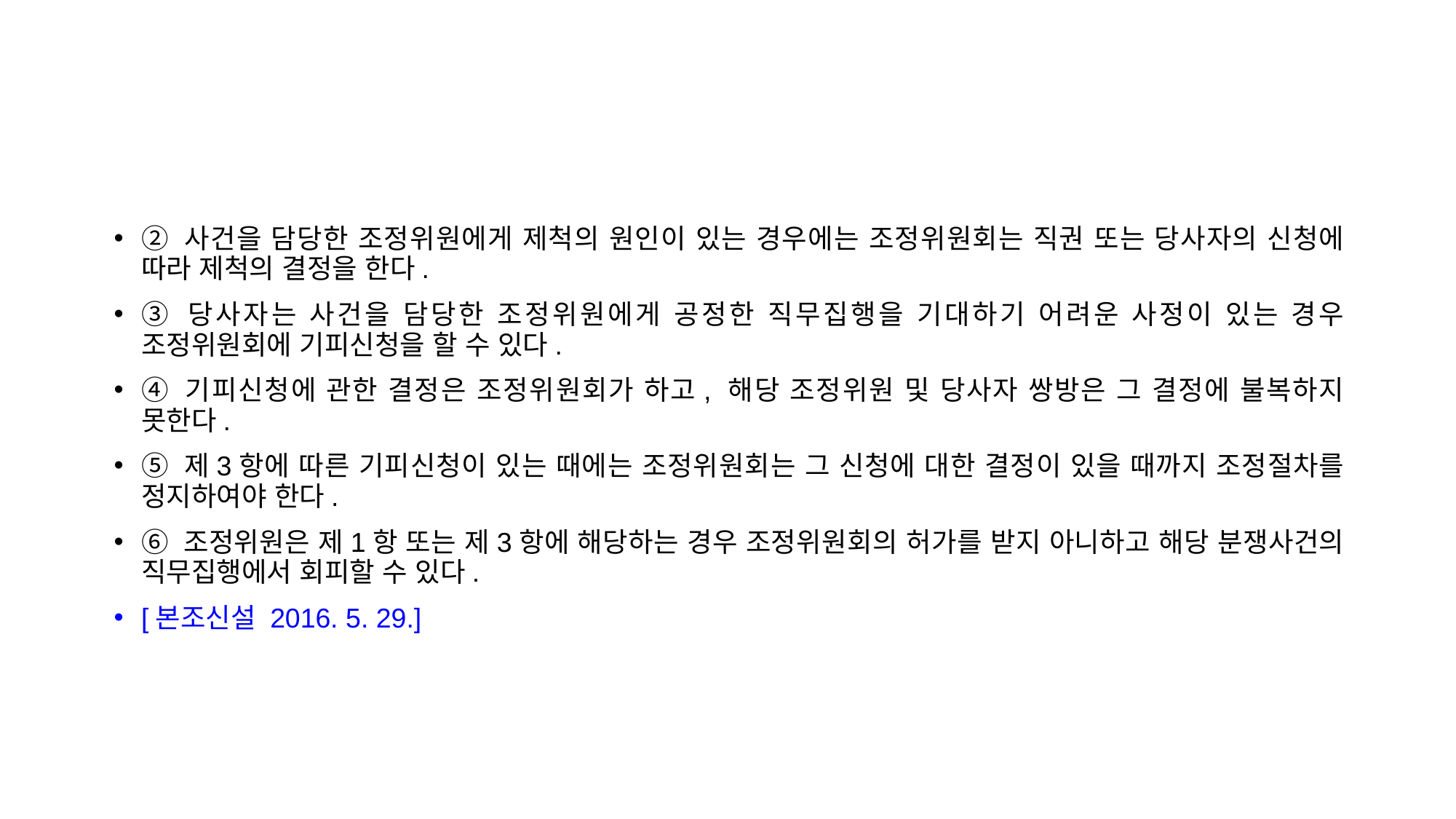

② 사건을 담당한 조정위원에게 제척의 원인이 있는 경우에는 조정위원회는 직권 또는 당사자의 신청에 따라 제척의 결정을 한다.
③ 당사자는 사건을 담당한 조정위원에게 공정한 직무집행을 기대하기 어려운 사정이 있는 경우 조정위원회에 기피신청을 할 수 있다.
④ 기피신청에 관한 결정은 조정위원회가 하고, 해당 조정위원 및 당사자 쌍방은 그 결정에 불복하지 못한다.
⑤ 제3항에 따른 기피신청이 있는 때에는 조정위원회는 그 신청에 대한 결정이 있을 때까지 조정절차를 정지하여야 한다.
⑥ 조정위원은 제1항 또는 제3항에 해당하는 경우 조정위원회의 허가를 받지 아니하고 해당 분쟁사건의 직무집행에서 회피할 수 있다.
[본조신설 2016. 5. 29.]